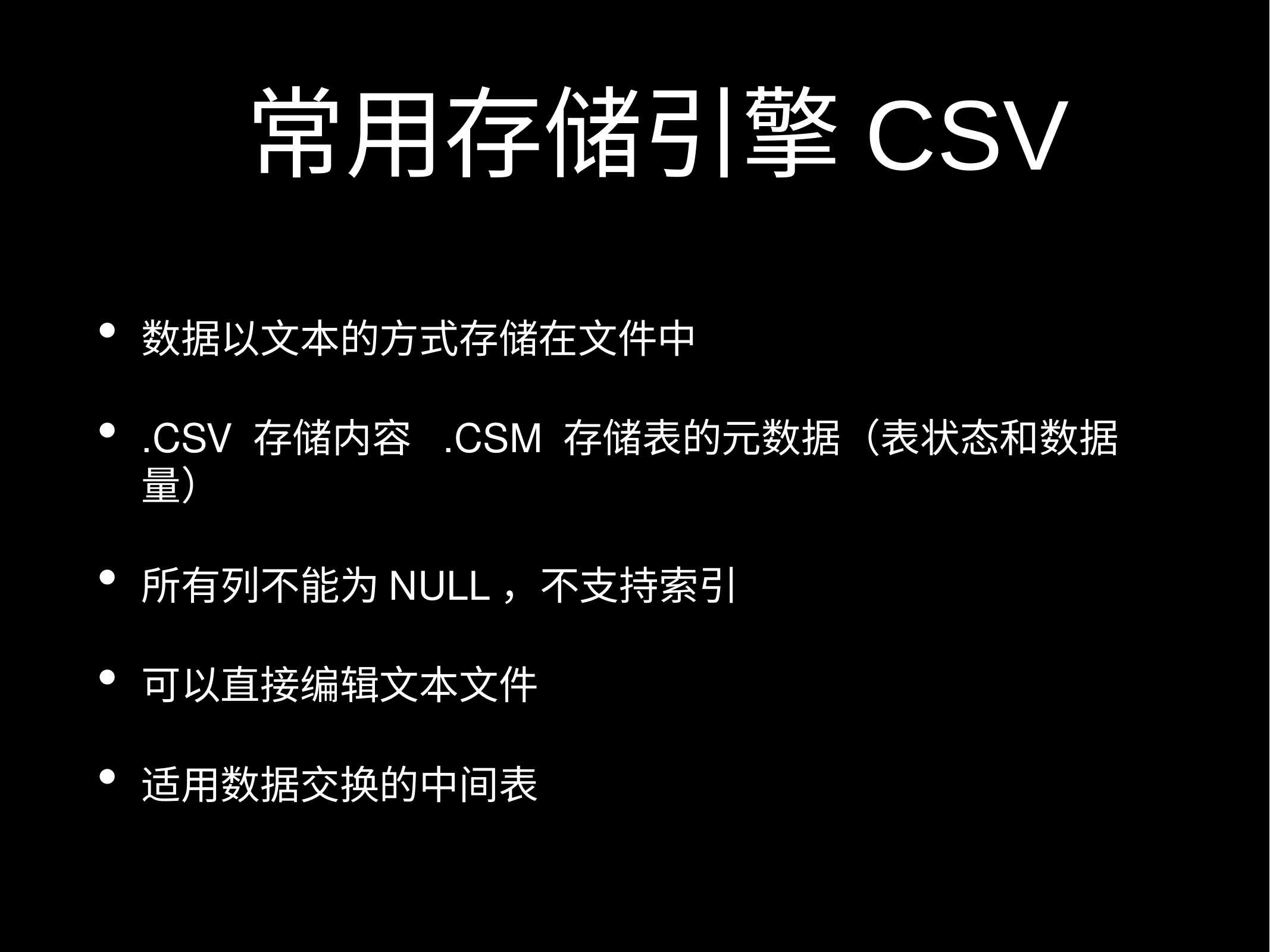

# 常用存储引擎CSV
数据以文本的方式存储在文件中
.CSV 存储内容  .CSM 存储表的元数据（表状态和数据量）
所有列不能为NULL，不支持索引
可以直接编辑文本文件
适用数据交换的中间表